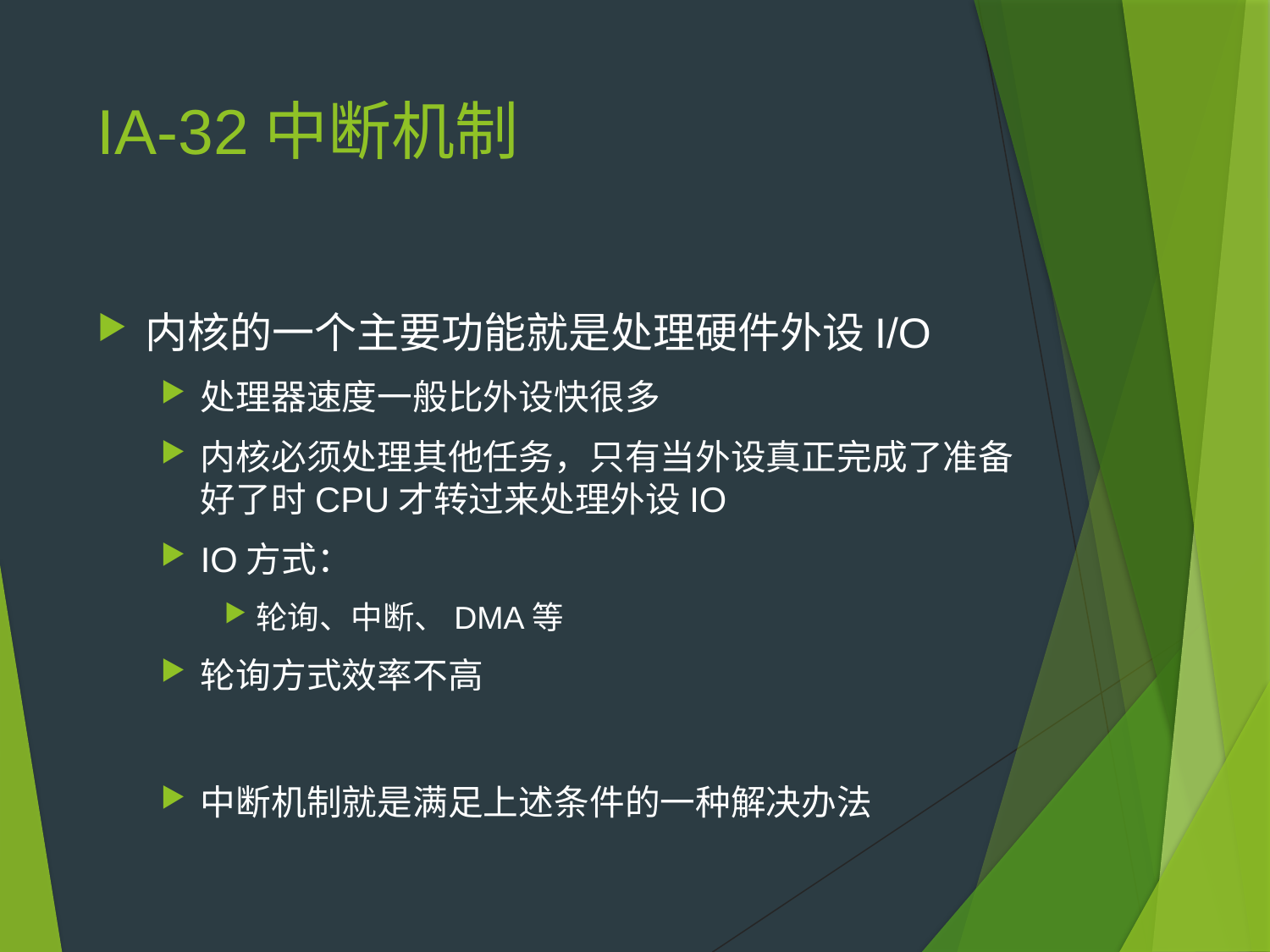

# IA-32中断机制
内核的一个主要功能就是处理硬件外设I/O
处理器速度一般比外设快很多
内核必须处理其他任务，只有当外设真正完成了准备好了时CPU才转过来处理外设IO
IO方式：
轮询、中断、DMA等
轮询方式效率不高

中断机制就是满足上述条件的一种解决办法